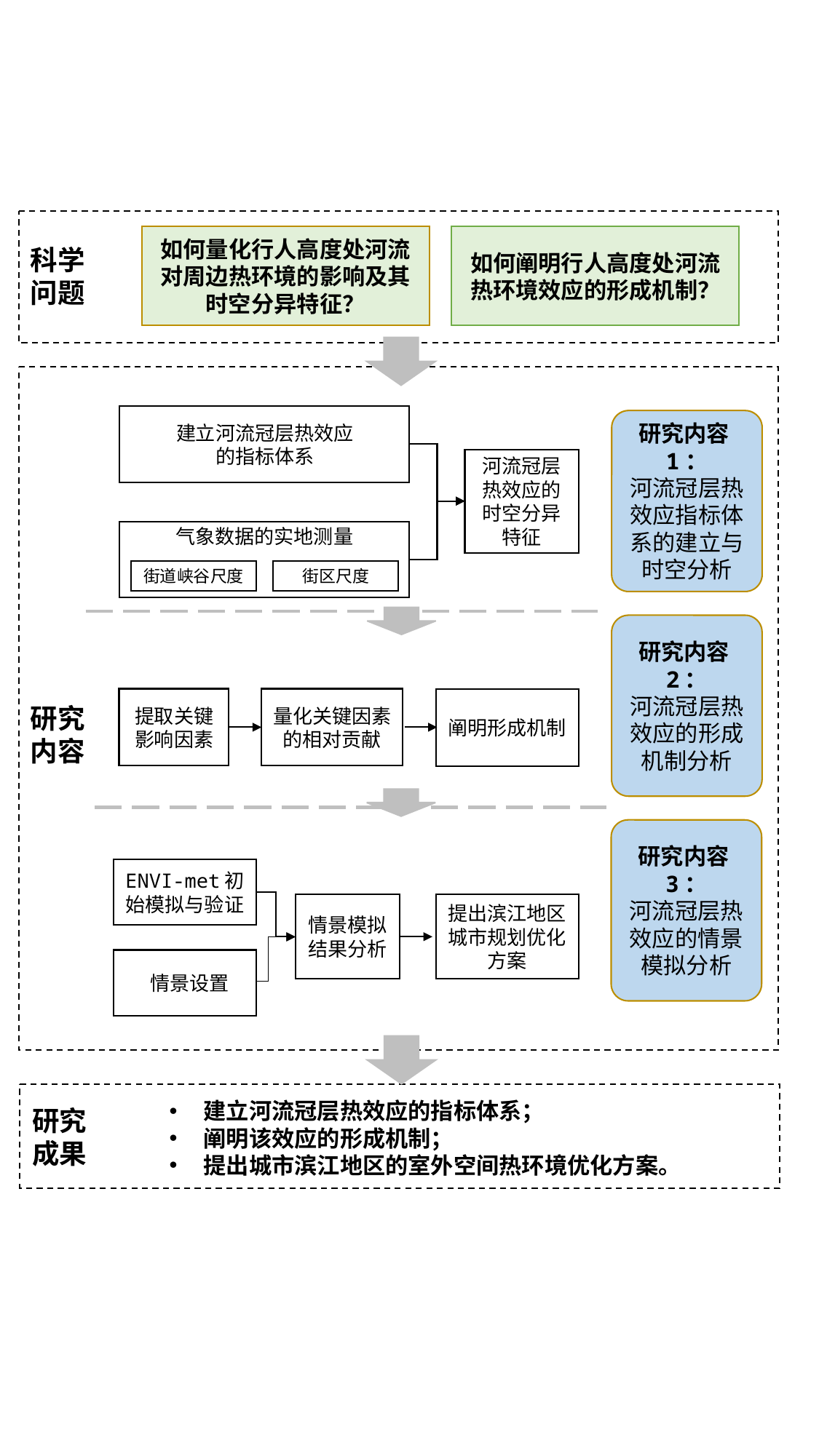

如何量化行人高度处河流对周边热环境的影响及其时空分异特征？

如何阐明行人高度处河流热环境效应的形成机制？

科学
问题

建立河流冠层热效应
的指标体系
研究内容1：
河流冠层热效应指标体系的建立与时空分析
河流冠层热效应的时空分异特征
气象数据的实地测量

街区尺度
街道峡谷尺度

研究内容2：
河流冠层热效应的形成机制分析
提取关键影响因素
量化关键因素的相对贡献
阐明形成机制
研究内容

研究内容3：
河流冠层热效应的情景模拟分析
ENVI-met初始模拟与验证
情景模拟结果分析
提出滨江地区
城市规划优化方案
 情景设置

建立河流冠层热效应的指标体系；
阐明该效应的形成机制；
提出城市滨江地区的室外空间热环境优化方案。

研究成果